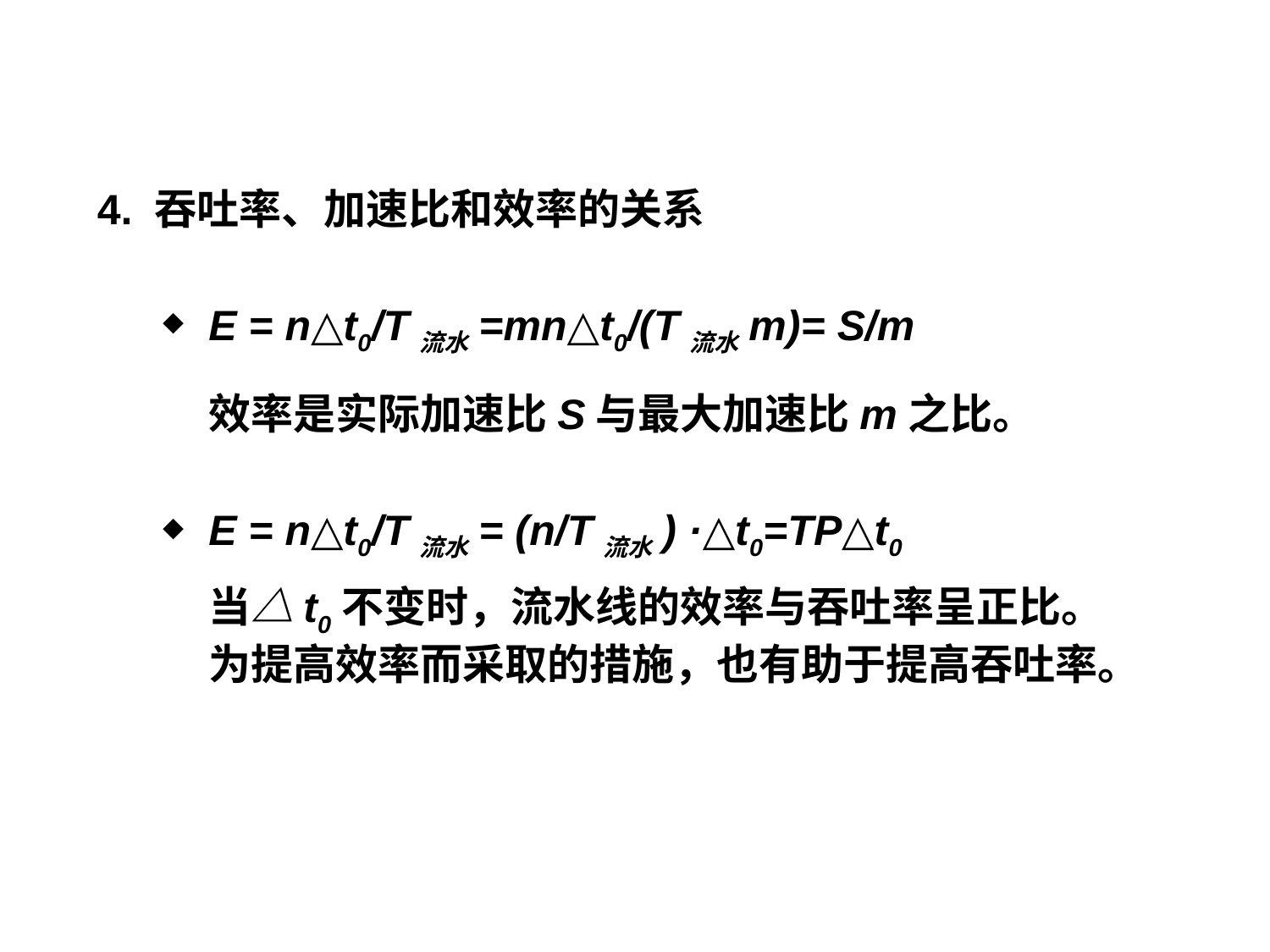

4. 吞吐率、加速比和效率的关系
E = n△t0/T流水=mn△t0/(T流水m)= S/m
	效率是实际加速比S与最大加速比m之比。
E = n△t0/T流水= (n/T流水) ·△t0=TP△t0
	当△t0不变时，流水线的效率与吞吐率呈正比。为提高效率而采取的措施，也有助于提高吞吐率。